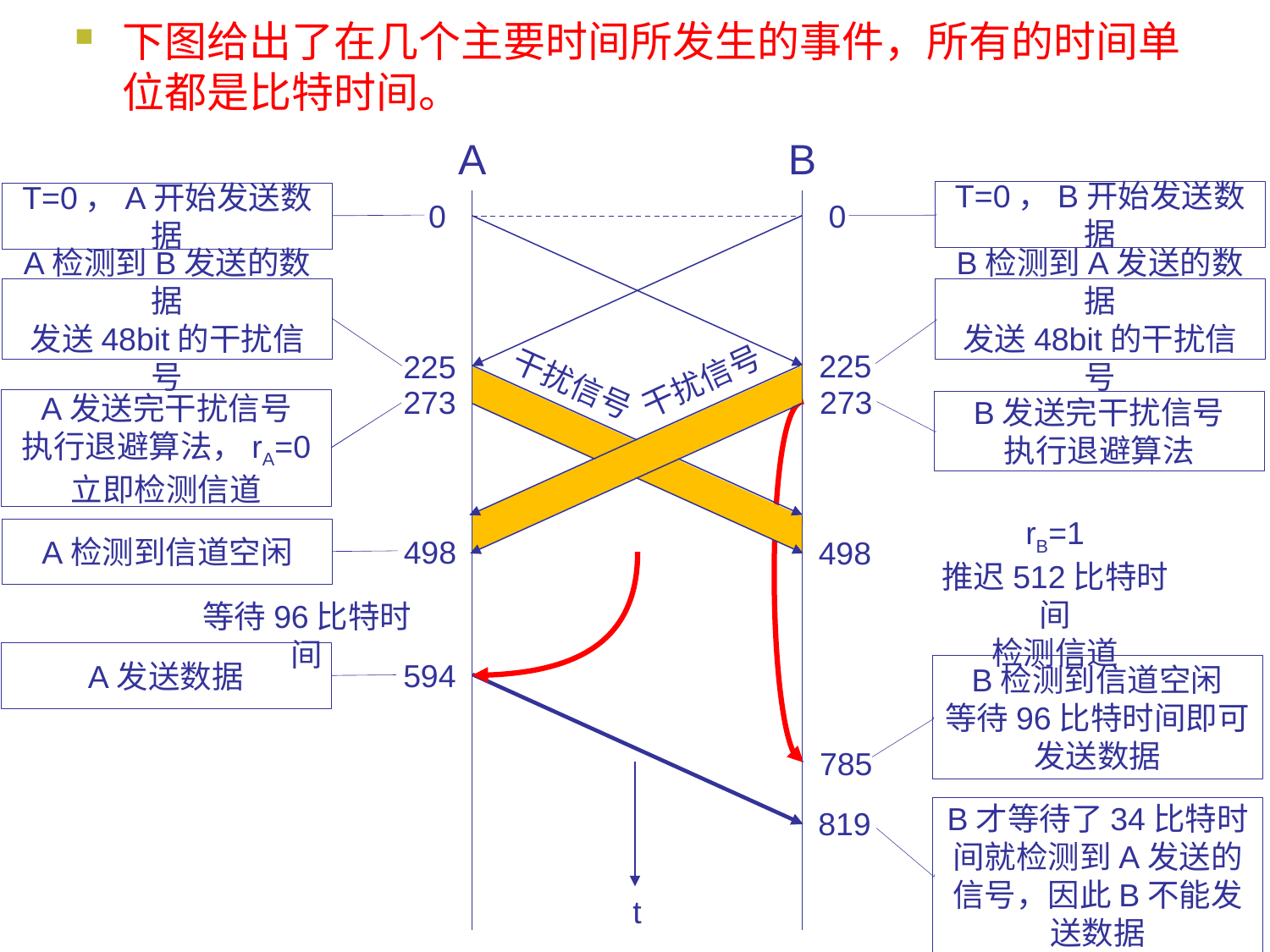

下图给出了在几个主要时间所发生的事件，所有的时间单位都是比特时间。
A
B
t
T=0，B开始发送数据
T=0，A开始发送数据
0
0
A检测到B发送的数据
发送48bit的干扰信号
B检测到A发送的数据
发送48bit的干扰信号
225
225
干扰信号

干扰信号

273
273
A发送完干扰信号
执行退避算法，rA=0
立即检测信道
B发送完干扰信号
执行退避算法
rB=1
推迟512比特时间
检测信道
A检测到信道空闲
498
498
等待96比特时间
A发送数据
594
B检测到信道空闲
等待96比特时间即可发送数据
785
819
B才等待了34比特时间就检测到A发送的信号，因此B不能发送数据